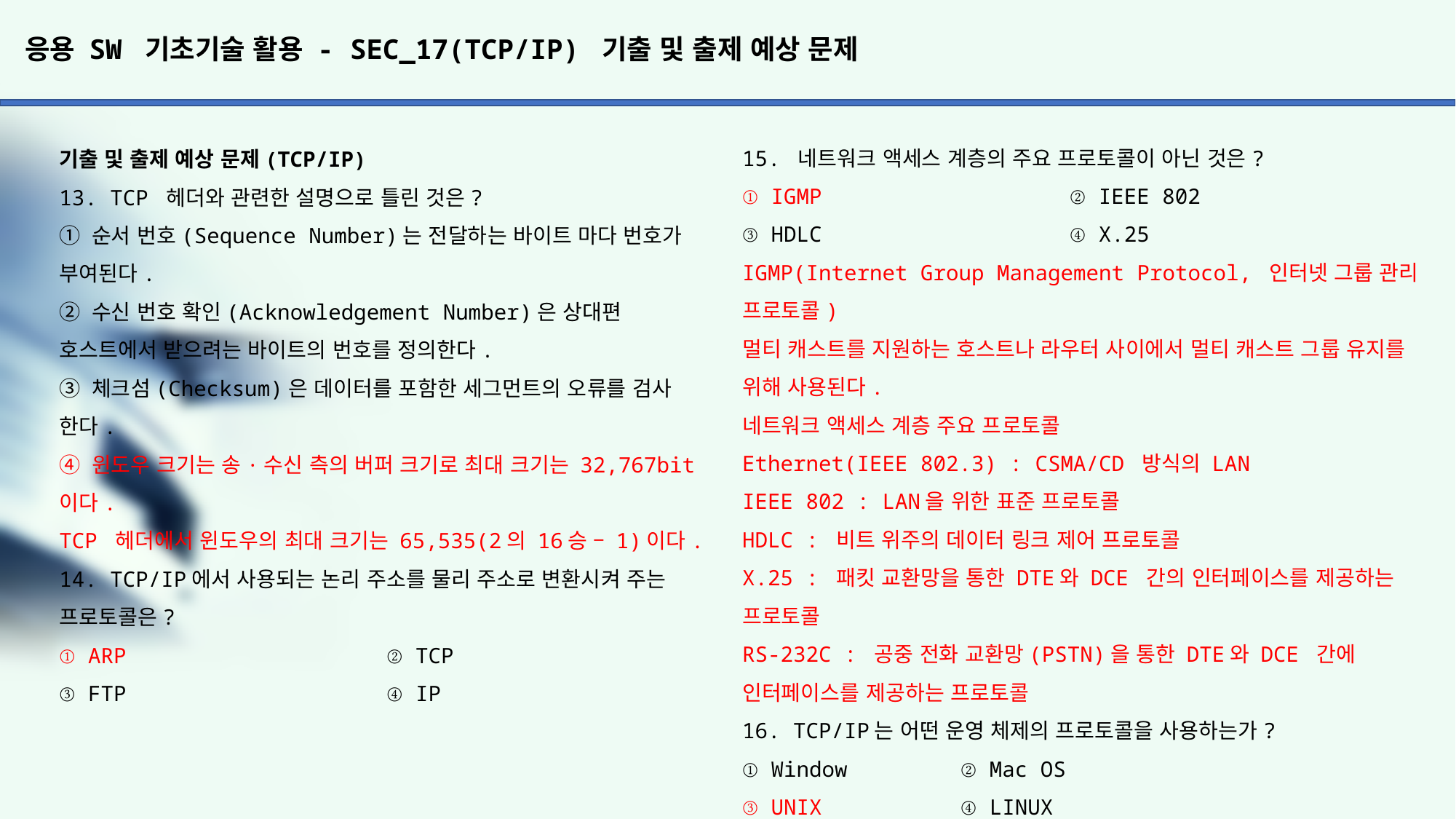

# 응용 SW 기초기술 활용 - SEC_17(TCP/IP) 기출 및 출제 예상 문제
15. 네트워크 액세스 계층의 주요 프로토콜이 아닌 것은?
① IGMP			② IEEE 802
③ HDLC	 		④ X.25
IGMP(Internet Group Management Protocol, 인터넷 그룹 관리 프로토콜)
멀티 캐스트를 지원하는 호스트나 라우터 사이에서 멀티 캐스트 그룹 유지를 위해 사용된다.
네트워크 액세스 계층 주요 프로토콜
Ethernet(IEEE 802.3) : CSMA/CD 방식의 LAN
IEEE 802 : LAN을 위한 표준 프로토콜
HDLC : 비트 위주의 데이터 링크 제어 프로토콜
X.25 : 패킷 교환망을 통한 DTE와 DCE 간의 인터페이스를 제공하는
프로토콜
RS-232C : 공중 전화 교환망(PSTN)을 통한 DTE와 DCE 간에 인터페이스를 제공하는 프로토콜
16. TCP/IP는 어떤 운영 체제의 프로토콜을 사용하는가?
① Window		② Mac OS
③ UNIX 		④ LINUX
TCP/IP는 인터넷에 연결된 서로 다른 기종의 컴퓨터들이 데이터를 주고
받을 수 있도록 하는 표준 프로토콜이다.
▶ TCP/IP는 1960년대 말 ARPA에서 개발하여 ARPANET(1972)에서 사용하기 시작했다.
▶ TCP/IP는 UNIX의 기본 프로토콜로 사용되었고, 현재도 인터넷 범용
프로토콜로 사용된다.
기출 및 출제 예상 문제(TCP/IP)
13. TCP 헤더와 관련한 설명으로 틀린 것은?
① 순서 번호(Sequence Number)는 전달하는 바이트 마다 번호가 부여된다.
② 수신 번호 확인(Acknowledgement Number)은 상대편 호스트에서 받으려는 바이트의 번호를 정의한다.
③ 체크섬(Checksum)은 데이터를 포함한 세그먼트의 오류를 검사 한다.
④ 윈도우 크기는 송·수신 측의 버퍼 크기로 최대 크기는 32,767bit이다.
TCP 헤더에서 윈도우의 최대 크기는 65,535(2의 16승 – 1)이다.
14. TCP/IP에서 사용되는 논리 주소를 물리 주소로 변환시켜 주는 프로토콜은?
① ARP			② TCP
③ FTP	 		④ IP